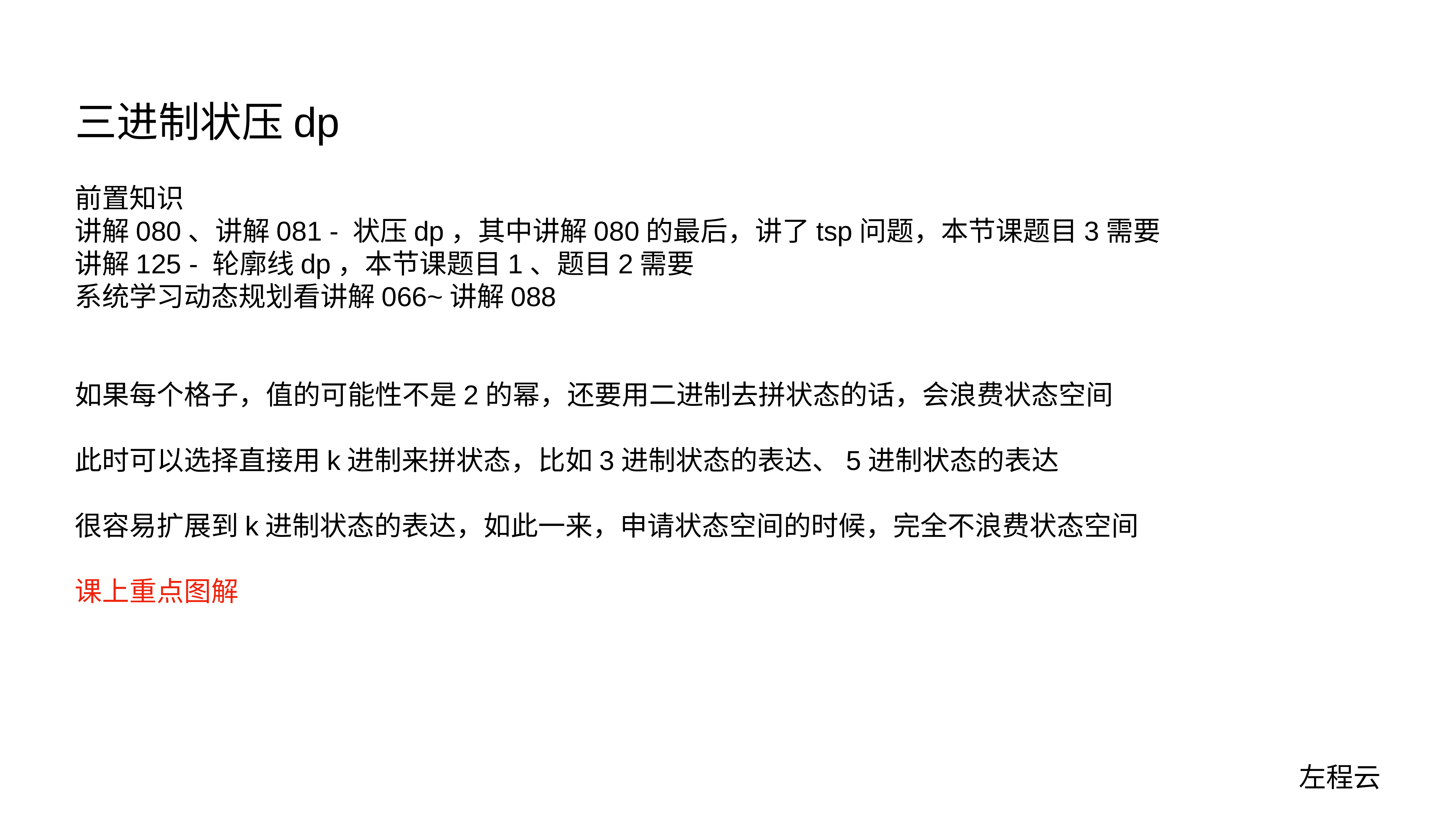

# 三进制状压dp
前置知识
讲解080、讲解081 - 状压dp，其中讲解080的最后，讲了tsp问题，本节课题目3需要
讲解125 - 轮廓线dp，本节课题目1、题目2需要
系统学习动态规划看讲解066~讲解088

如果每个格子，值的可能性不是2的幂，还要用二进制去拼状态的话，会浪费状态空间

此时可以选择直接用k进制来拼状态，比如3进制状态的表达、5进制状态的表达

很容易扩展到k进制状态的表达，如此一来，申请状态空间的时候，完全不浪费状态空间

课上重点图解
左程云